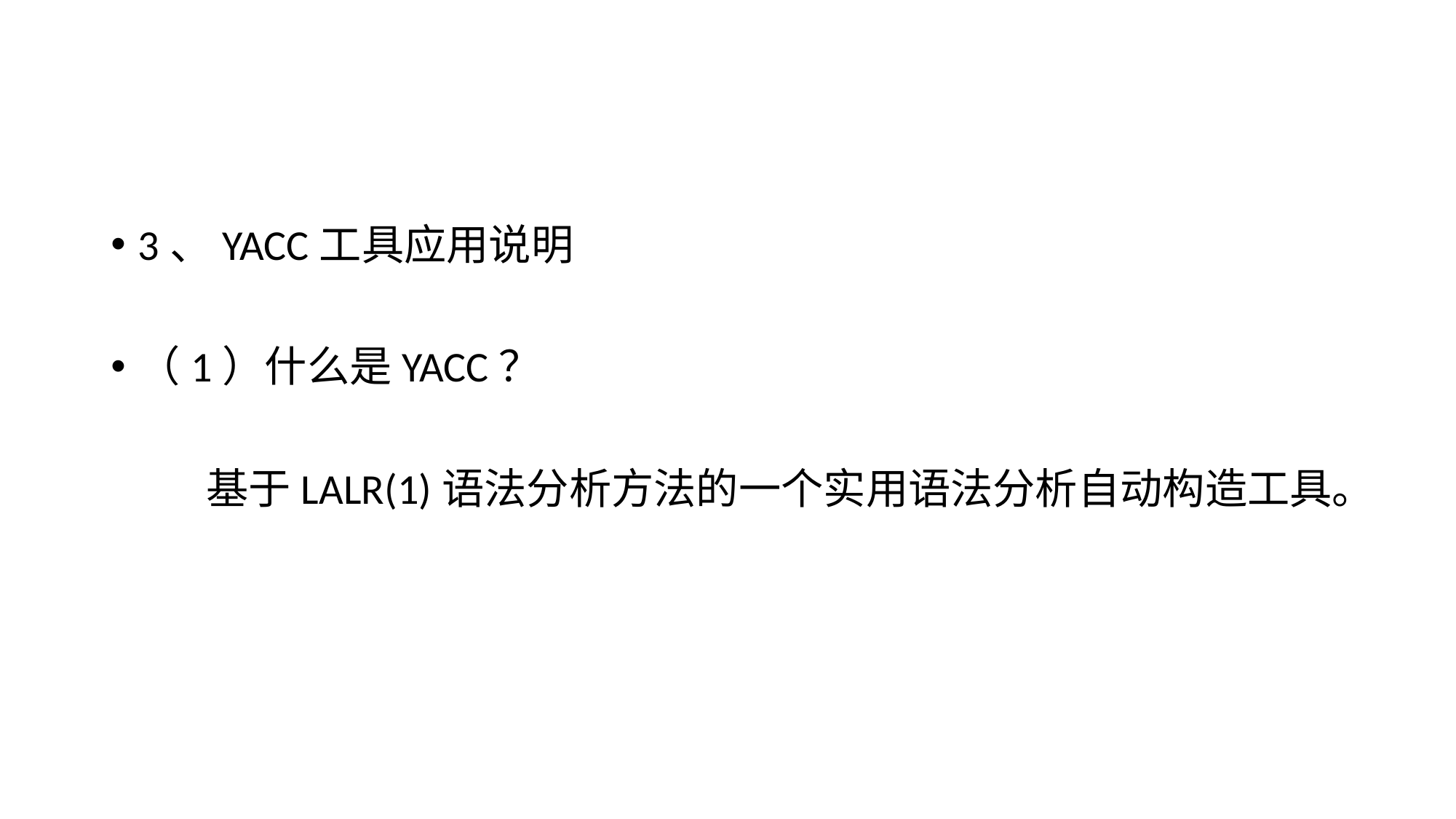

#
3、YACC工具应用说明

（1）什么是YACC？

         基于LALR(1)语法分析方法的一个实用语法分析自动构造工具。